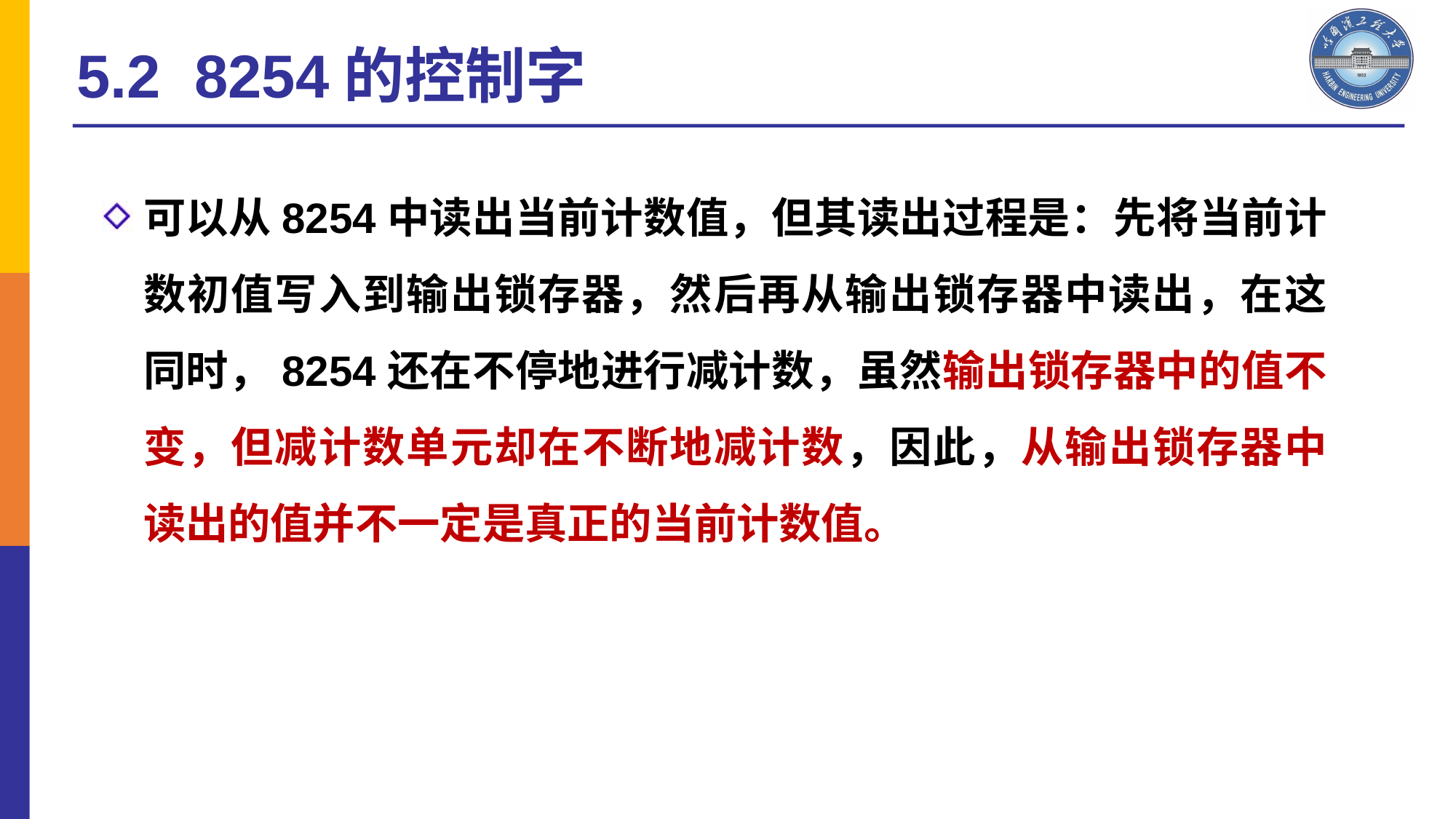

5.2  8254的控制字
可以从8254中读出当前计数值，但其读出过程是：先将当前计数初值写入到输出锁存器，然后再从输出锁存器中读出，在这同时，8254还在不停地进行减计数，虽然输出锁存器中的值不变，但减计数单元却在不断地减计数，因此，从输出锁存器中读出的值并不一定是真正的当前计数值。